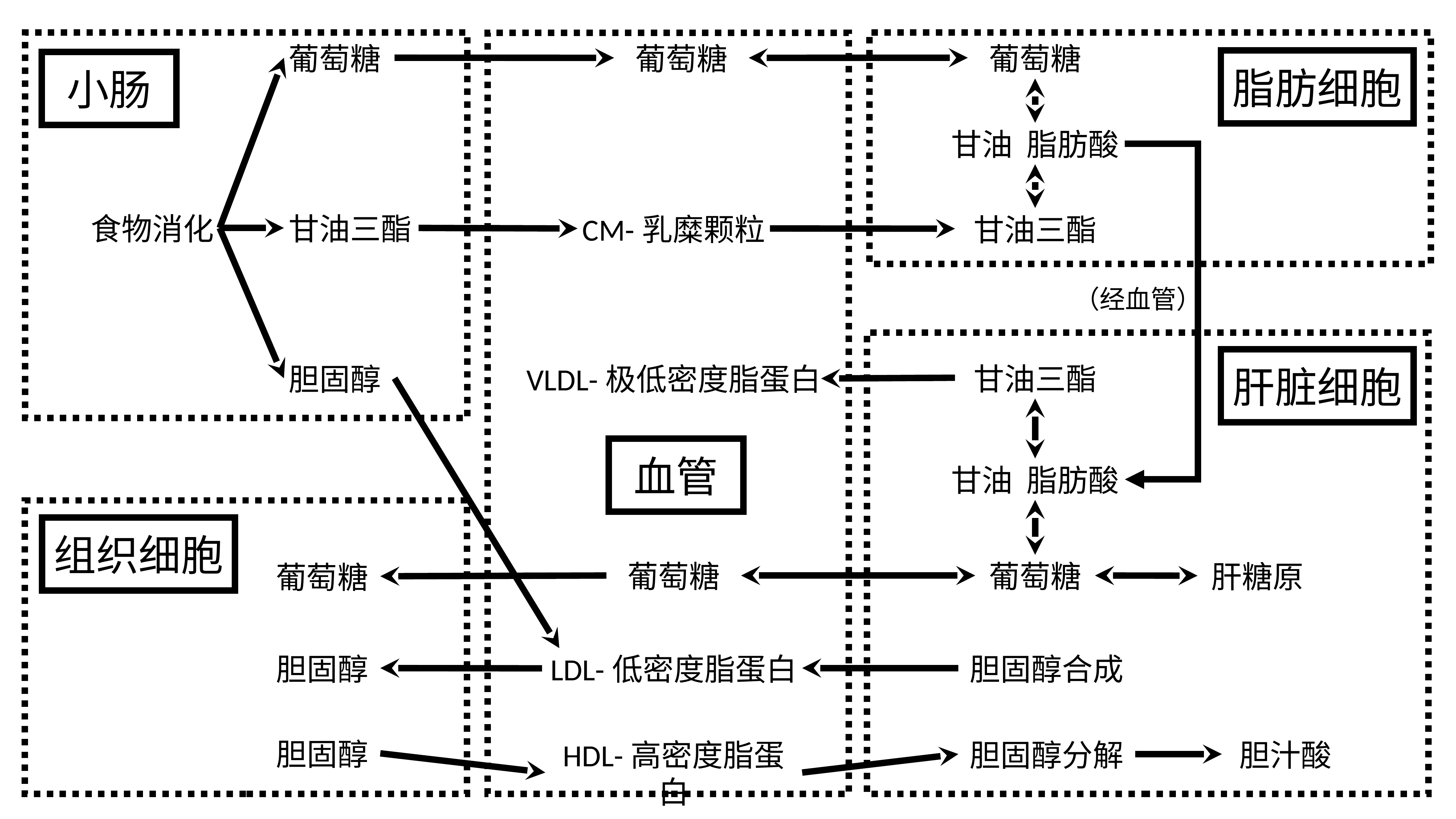

葡萄糖
葡萄糖
葡萄糖
脂肪细胞
小肠
甘油  脂肪酸
甘油三酯
食物消化
CM-乳糜颗粒
甘油三酯
（经血管）

肝脏细胞
甘油三酯
VLDL-极低密度脂蛋白
胆固醇
血管
甘油  脂肪酸

组织细胞
葡萄糖
葡萄糖
肝糖原
葡萄糖
胆固醇
胆固醇合成
LDL-低密度脂蛋白
胆固醇
胆汁酸
胆固醇分解
HDL-高密度脂蛋白